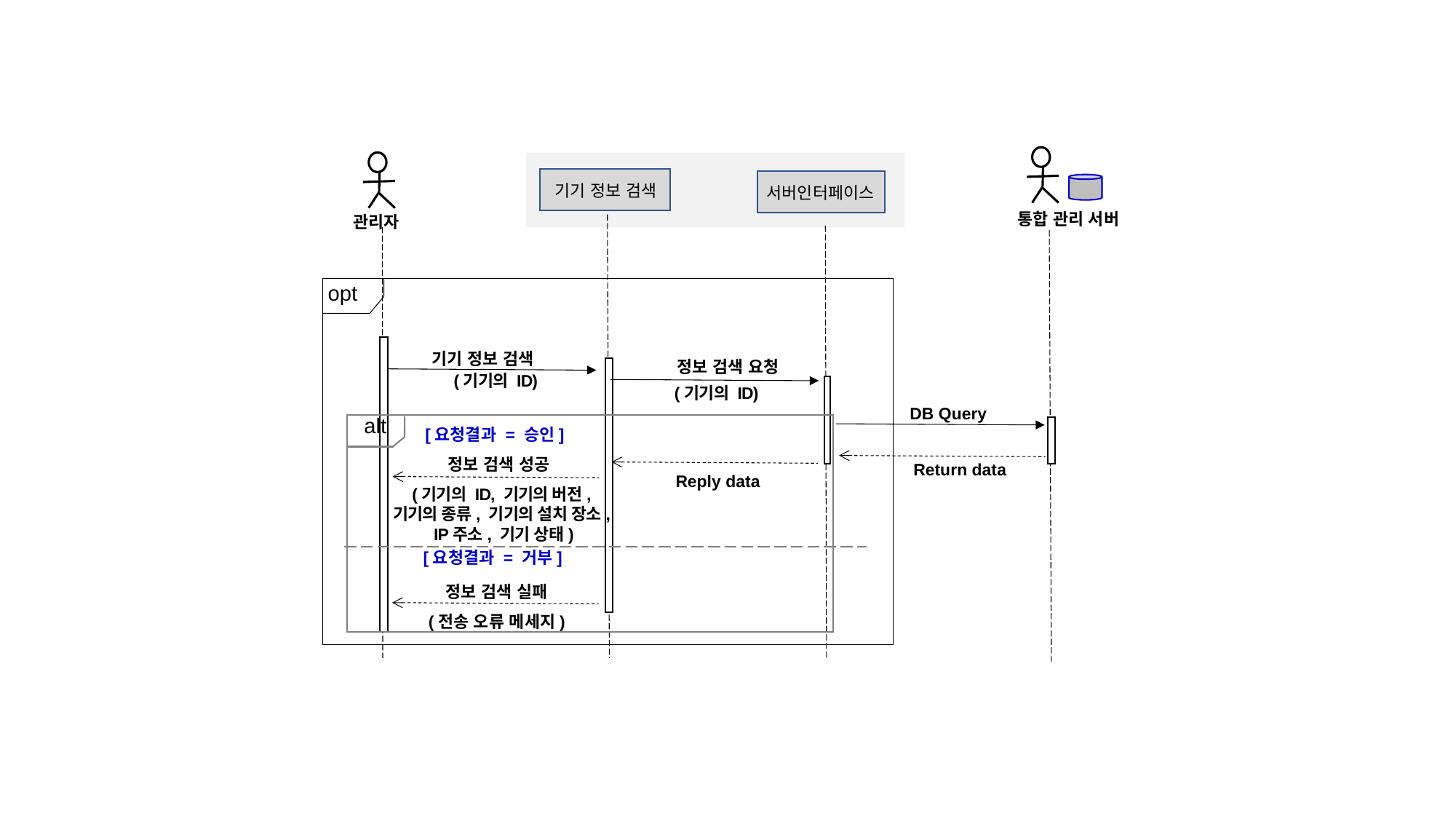

기기 정보 검색
서버인터페이스
통합 관리 서버
관리자
opt

  기기 정보 검색
정보 검색 요청

(기기의 ID)

(기기의 ID)
DB Query
alt

[요청결과 = 승인]
정보 검색 성공
Return data
Reply data
(기기의 ID, 기기의 버전,
기기의 종류, 기기의 설치 장소,
IP주소, 기기 상태)
[요청결과 = 거부]
정보 검색 실패
(전송 오류 메세지)